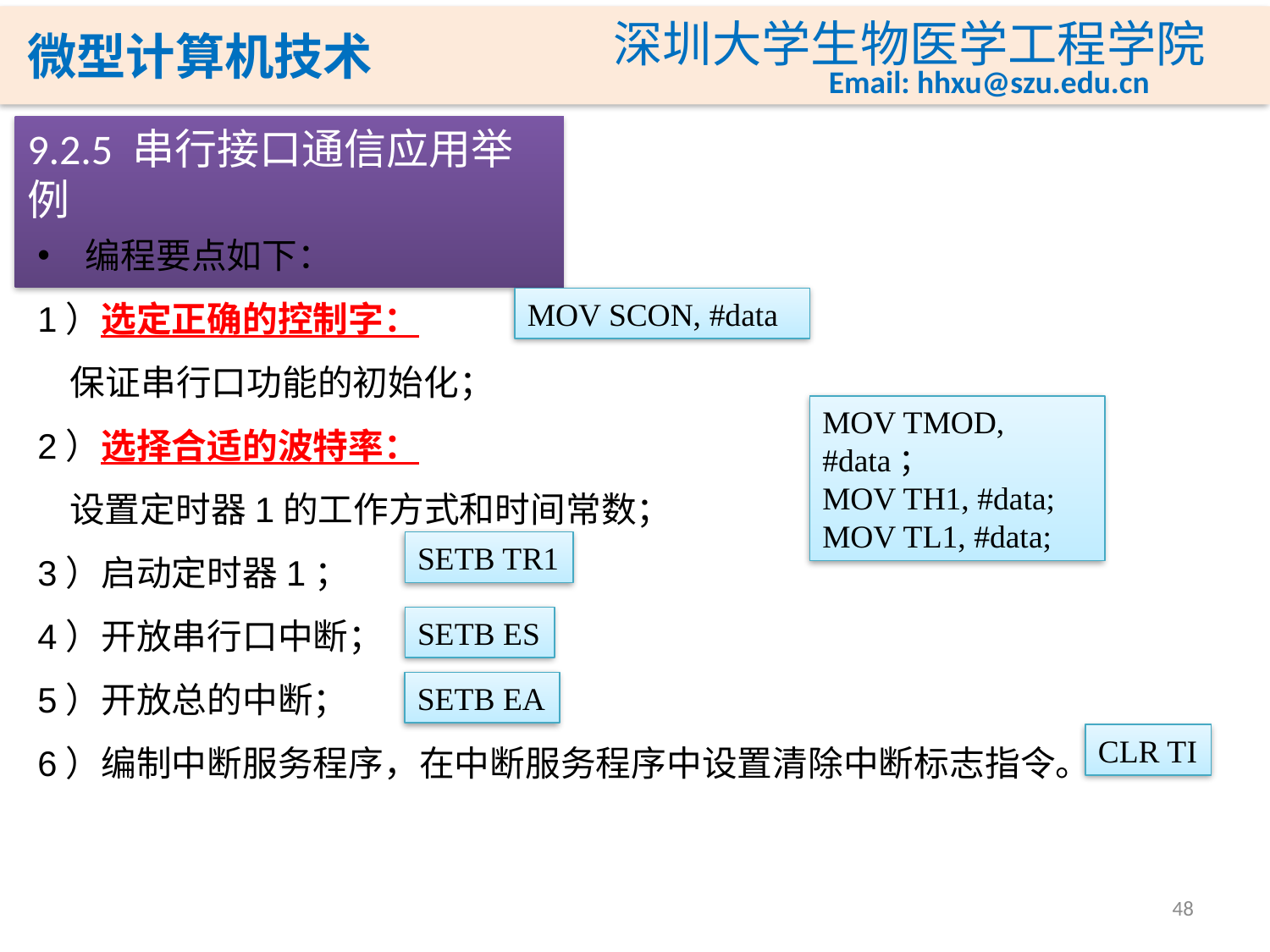

# 9.2.5 串行接口通信应用举例
编程要点如下：
1）选定正确的控制字：
   保证串行口功能的初始化；
2）选择合适的波特率：
   设置定时器1的工作方式和时间常数；
3）启动定时器1；
4）开放串行口中断；
5）开放总的中断；
6）编制中断服务程序，在中断服务程序中设置清除中断标志指令。
MOV SCON, #data
MOV TMOD, #data；
MOV TH1, #data;
MOV TL1, #data;
SETB TR1
SETB ES
SETB EA
CLR TI
48